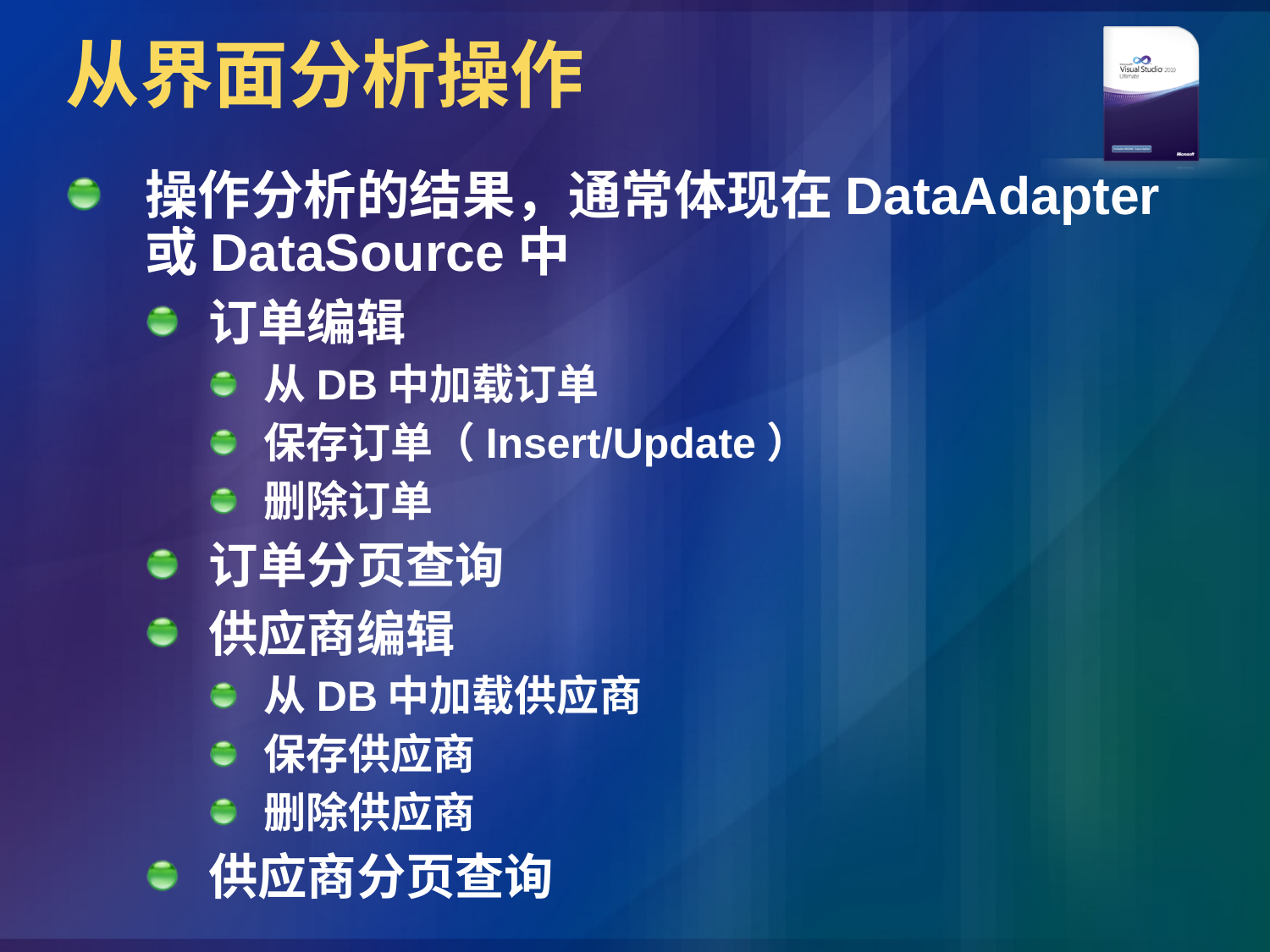

# 从界面分析操作
操作分析的结果，通常体现在DataAdapter或DataSource中
订单编辑
从DB中加载订单
保存订单（Insert/Update）
删除订单
订单分页查询
供应商编辑
从DB中加载供应商
保存供应商
删除供应商
供应商分页查询